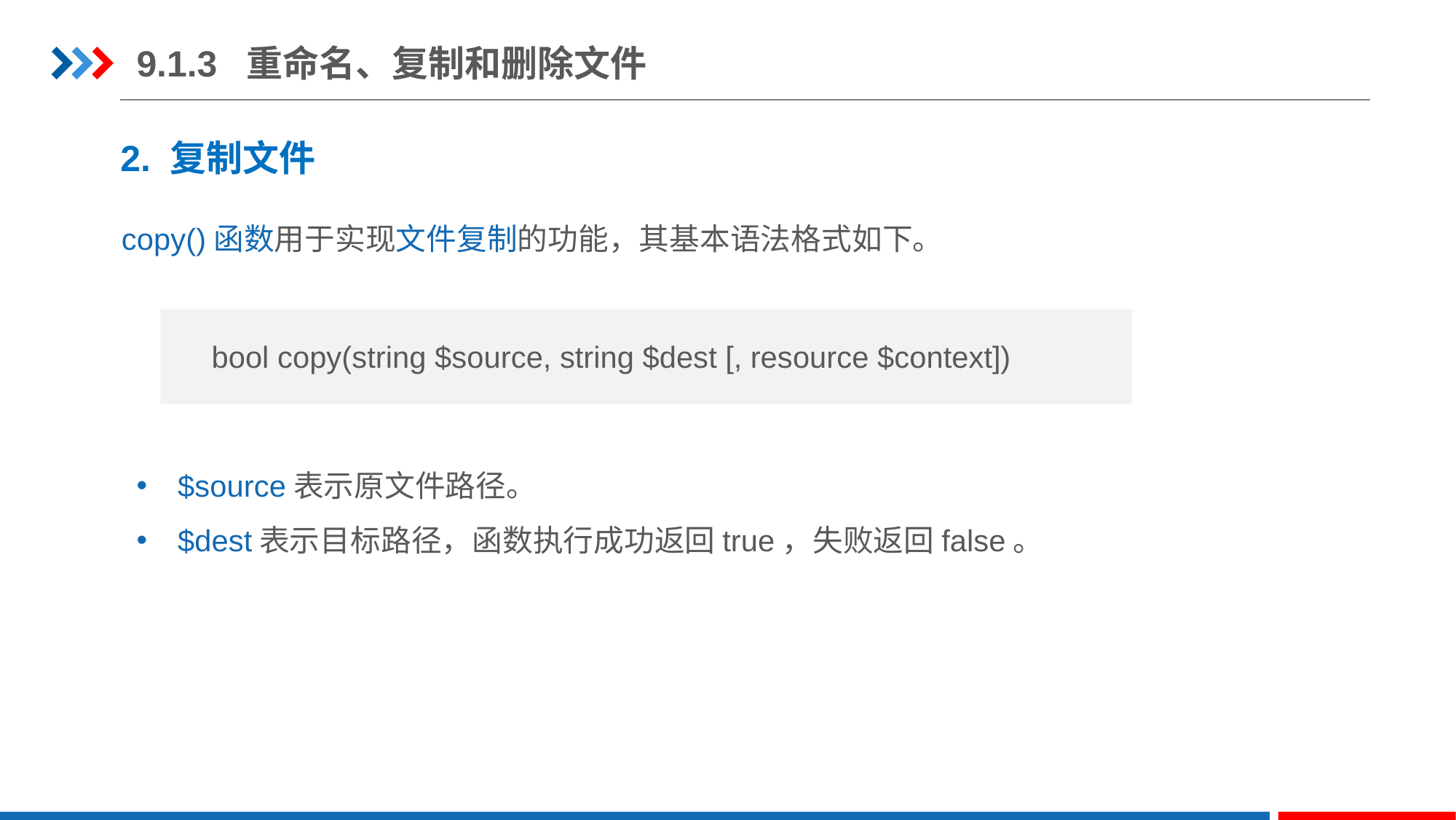

9.1.3  重命名、复制和删除文件
2. 复制文件
copy()函数用于实现文件复制的功能，其基本语法格式如下。

bool copy(string $source, string $dest [, resource $context])
$source表示原文件路径。
$dest表示目标路径，函数执行成功返回true，失败返回false。